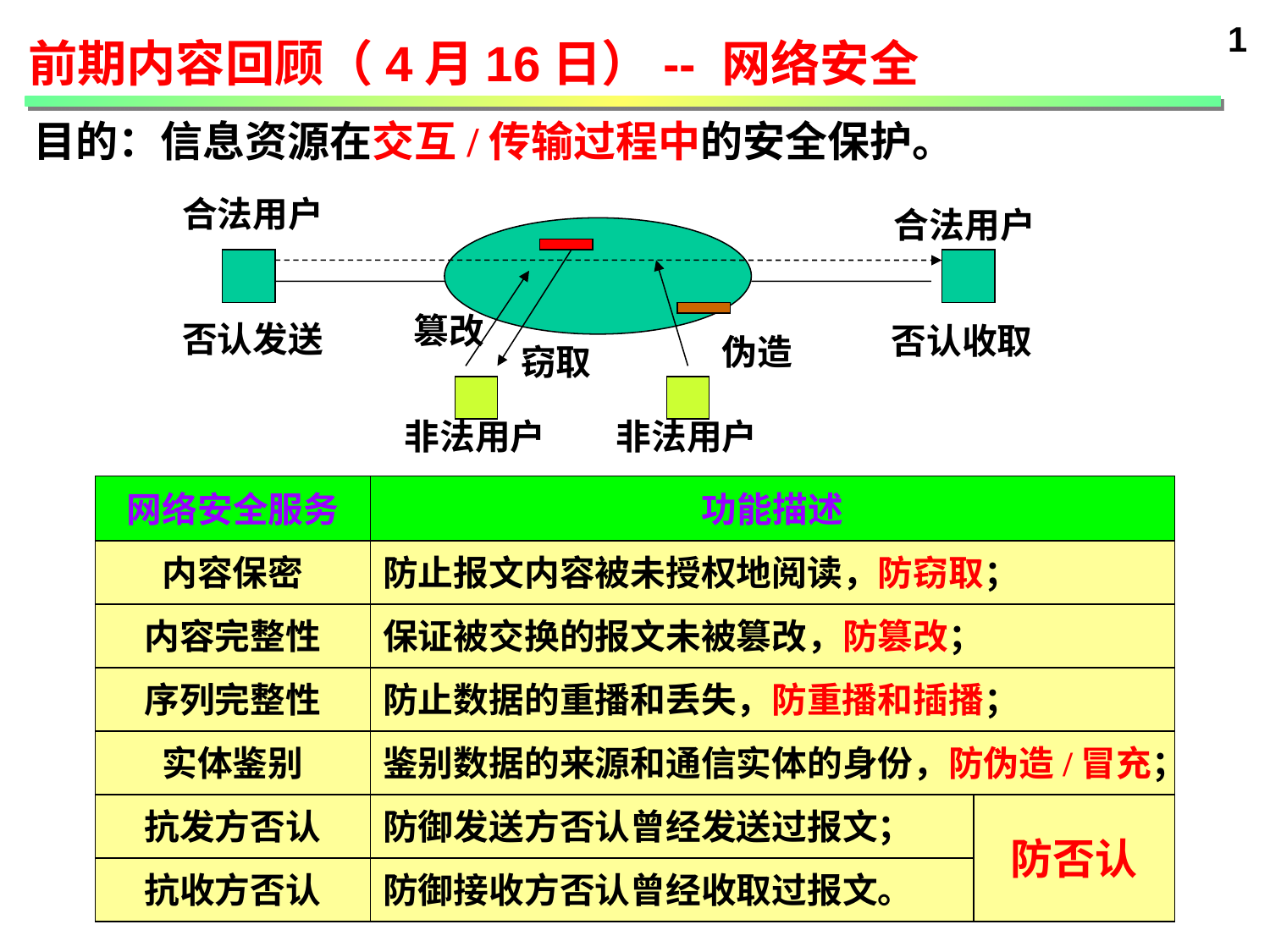

1
前期内容回顾（4月16日）-- 网络安全

目的：信息资源在交互/传输过程中的安全保护。
合法用户
合法用户

篡改

否认发送
否认收取
伪造
窃取

非法用户
非法用户
网络安全服务
功能描述
内容保密
防止报文内容被未授权地阅读，防窃取；
内容完整性
保证被交换的报文未被篡改，防篡改；
序列完整性
防止数据的重播和丢失，防重播和插播；
实体鉴别
鉴别数据的来源和通信实体的身份，防伪造/冒充；
抗发方否认
防御发送方否认曾经发送过报文；
防否认
抗收方否认
防御接收方否认曾经收取过报文。